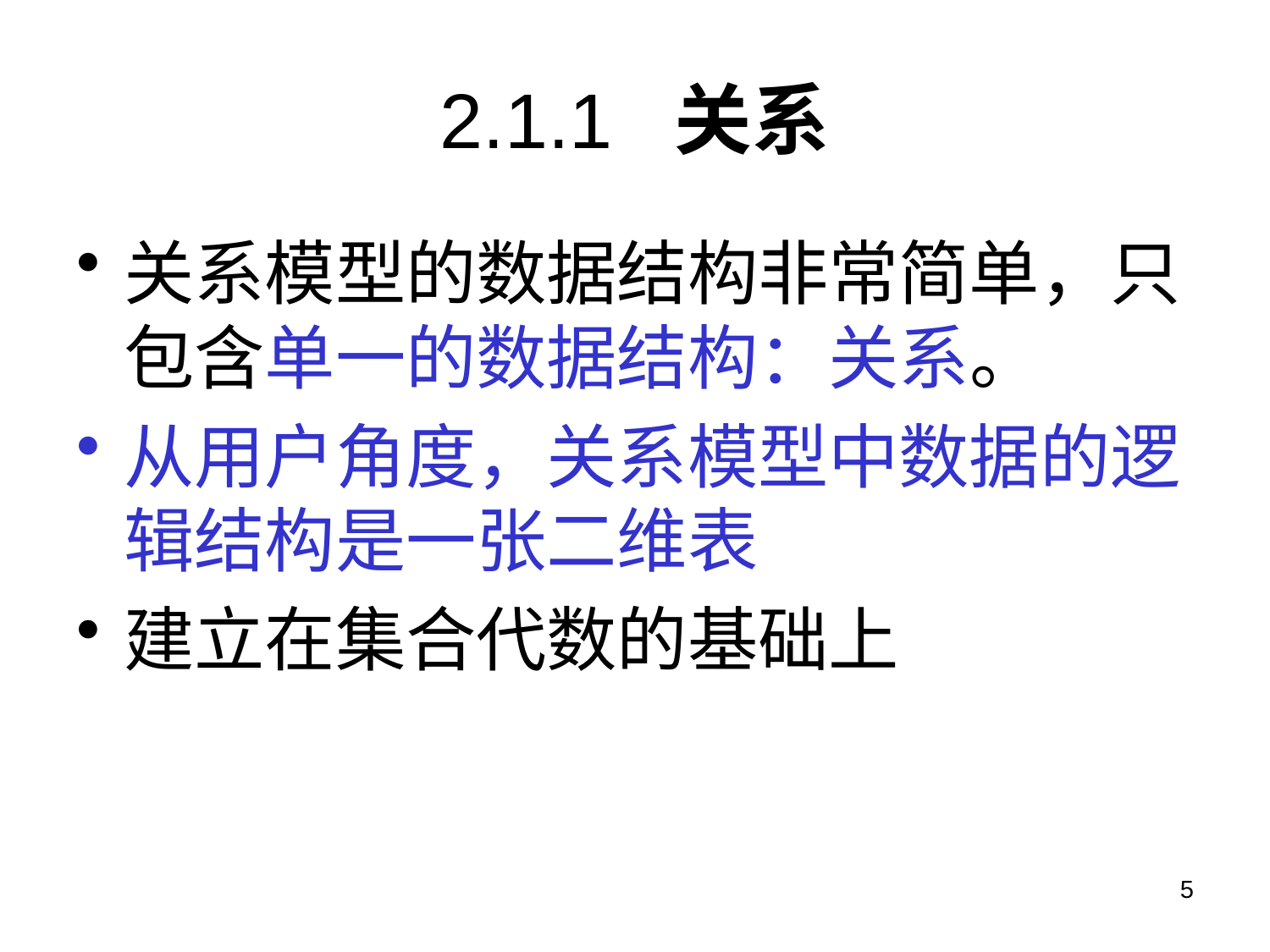

# 2.1.1  关系
关系模型的数据结构非常简单，只包含单一的数据结构：关系。
从用户角度，关系模型中数据的逻辑结构是一张二维表
建立在集合代数的基础上

5